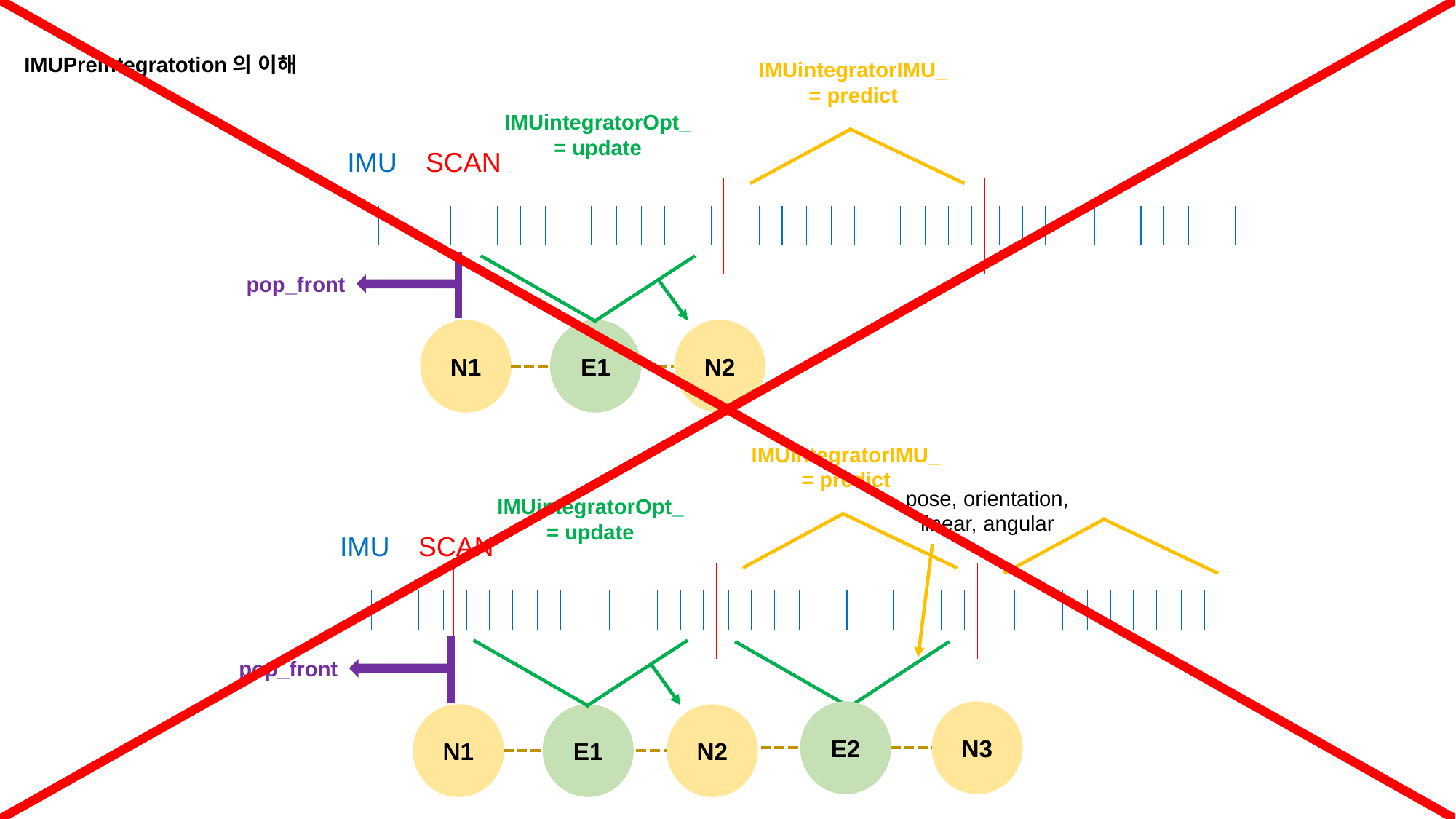

IMUPreintegratotion의 이해
IMUintegratorIMU_
= predict
IMUintegratorOpt_
= update
IMU
SCAN
pop_front

N1
E1
N2
IMUintegratorIMU_
= predict
pose, orientation, linear, angular
IMUintegratorOpt_
= update
IMU
SCAN
pop_front

E2
N3
N1
E1
N2